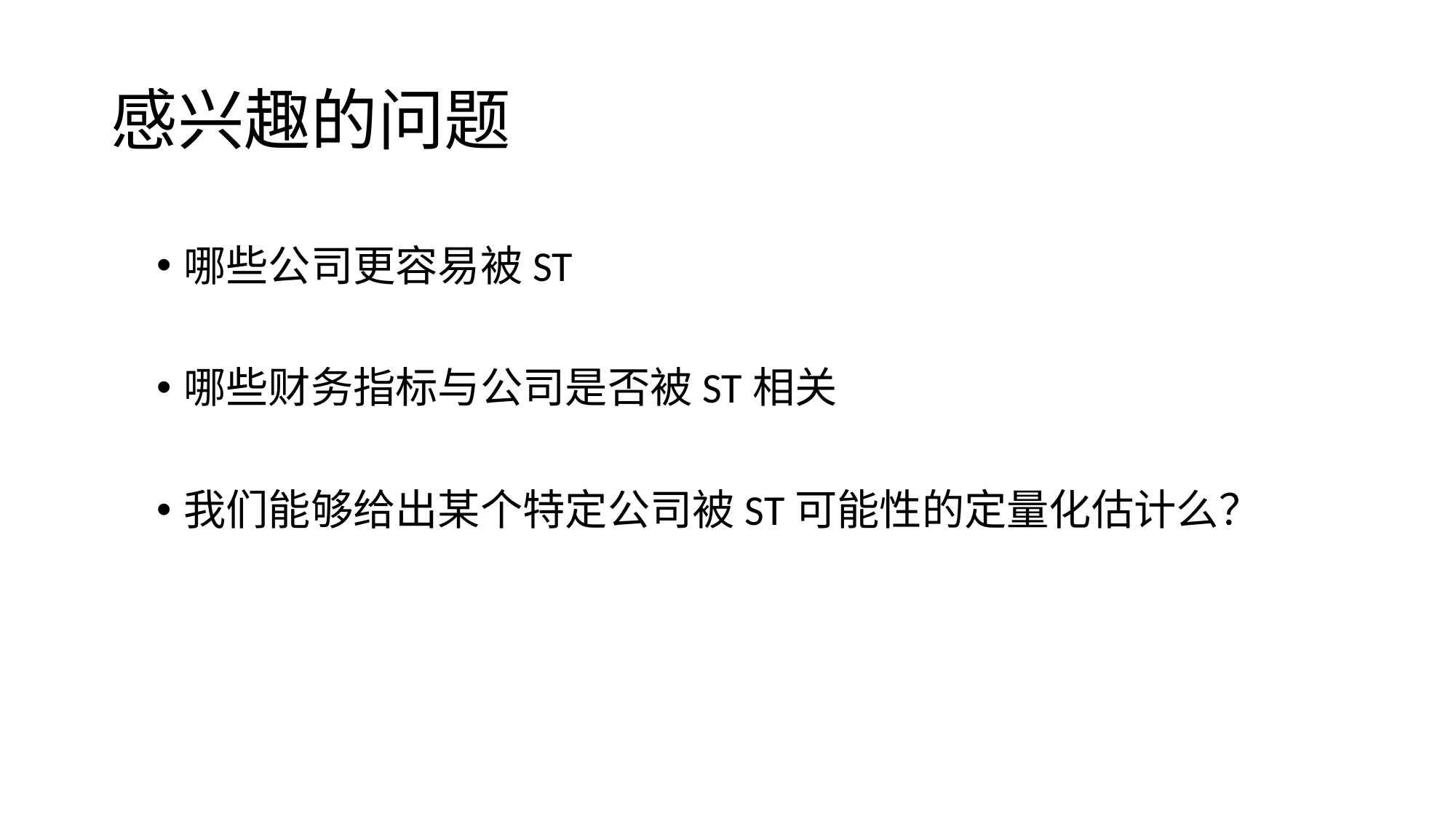

# 感兴趣的问题

哪些公司更容易被ST

哪些财务指标与公司是否被ST相关

我们能够给出某个特定公司被ST可能性的定量化估计么？